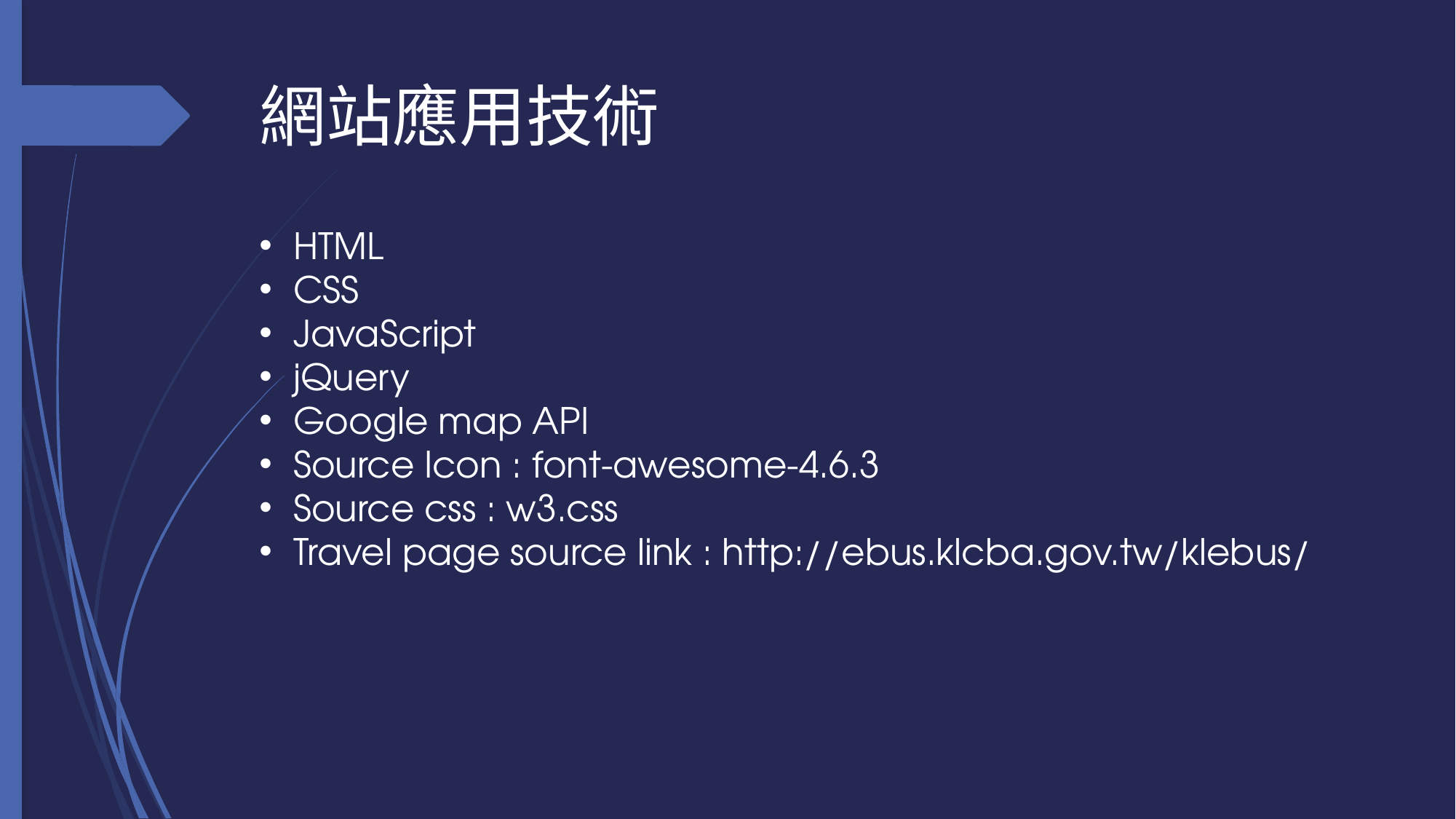

# 網站應用技術
HTML
CSS
JavaScript
jQuery
Google map API
Source Icon : font-awesome-4.6.3
Source css : w3.css
Travel page source link : http://ebus.klcba.gov.tw/klebus/